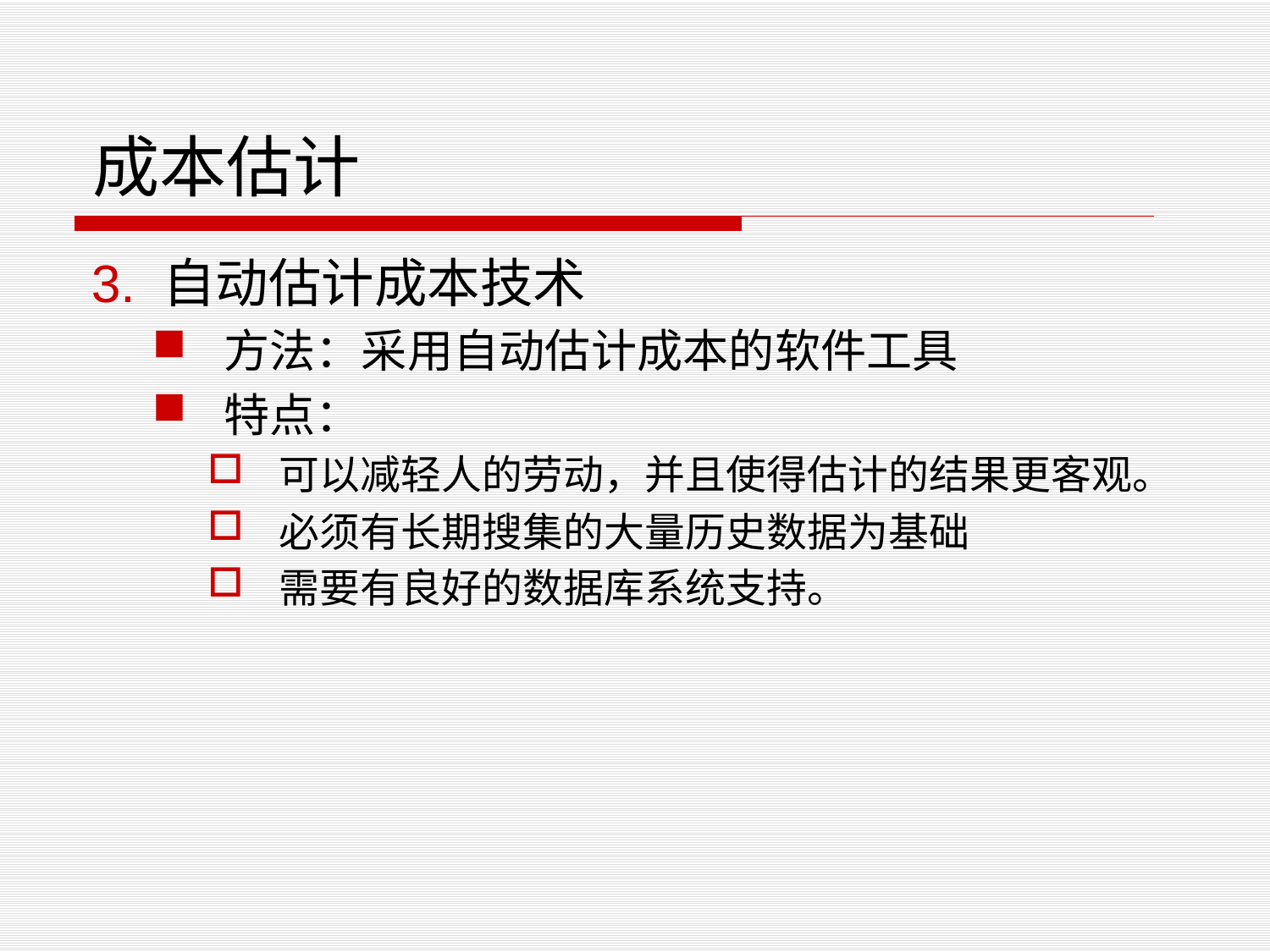

# 成本估计
自动估计成本技术
方法：采用自动估计成本的软件工具
特点：
可以减轻人的劳动，并且使得估计的结果更客观。
必须有长期搜集的大量历史数据为基础
需要有良好的数据库系统支持。